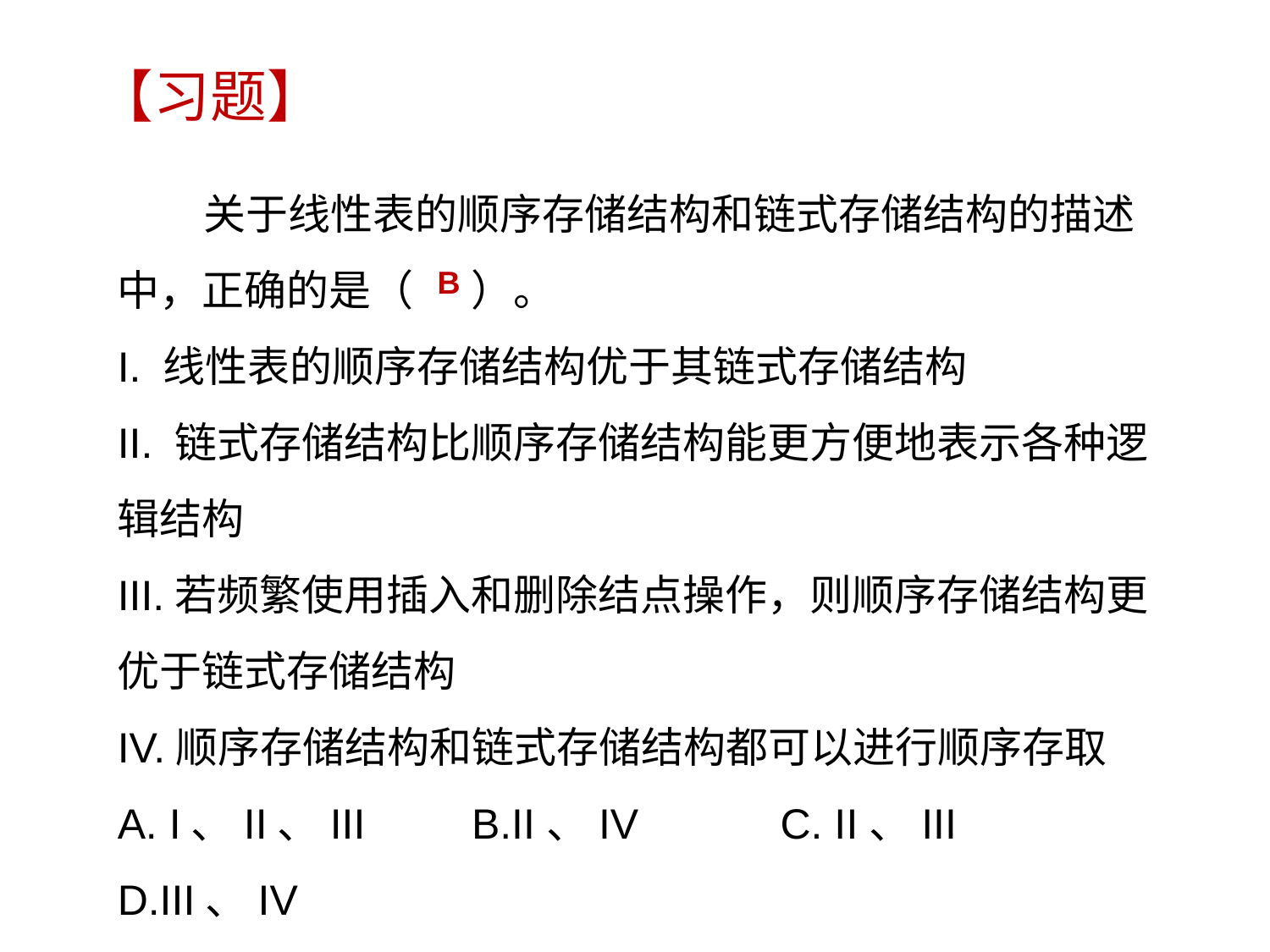

【习题】
        关于线性表的顺序存储结构和链式存储结构的描述中，正确的是（      ）。
I. 线性表的顺序存储结构优于其链式存储结构
II. 链式存储结构比顺序存储结构能更方便地表示各种逻辑结构
III.若频繁使用插入和删除结点操作，则顺序存储结构更优于链式存储结构
IV.顺序存储结构和链式存储结构都可以进行顺序存取
A. I、II、III         B.II、IV            C. II、III            D.III、IV
B